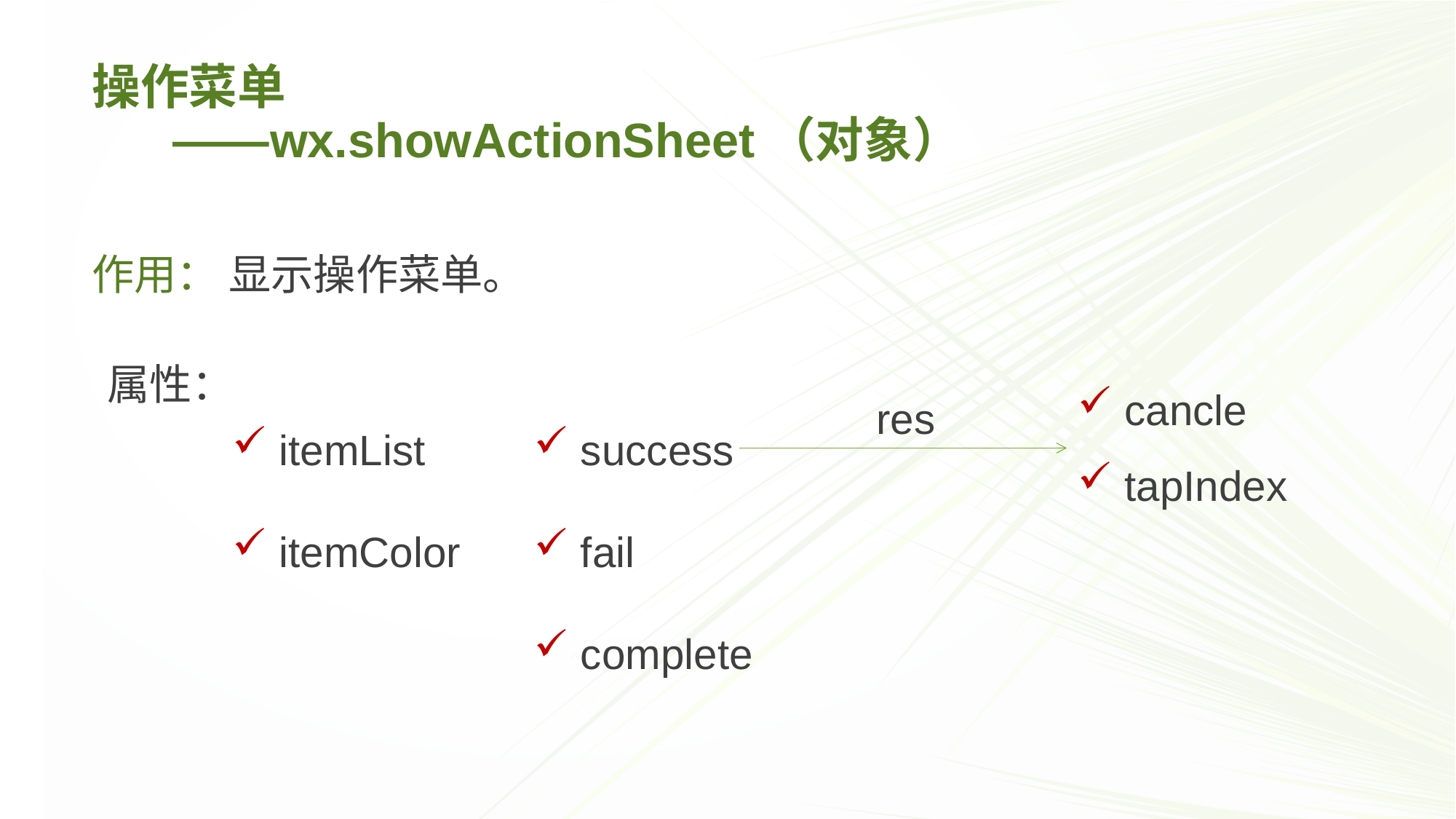

作用： 显示操作菜单。
操作菜单
      ——wx.showActionSheet（对象）

属性：

 itemList
 itemColor

 cancle
 tapIndex

res
 success
 fail
 complete